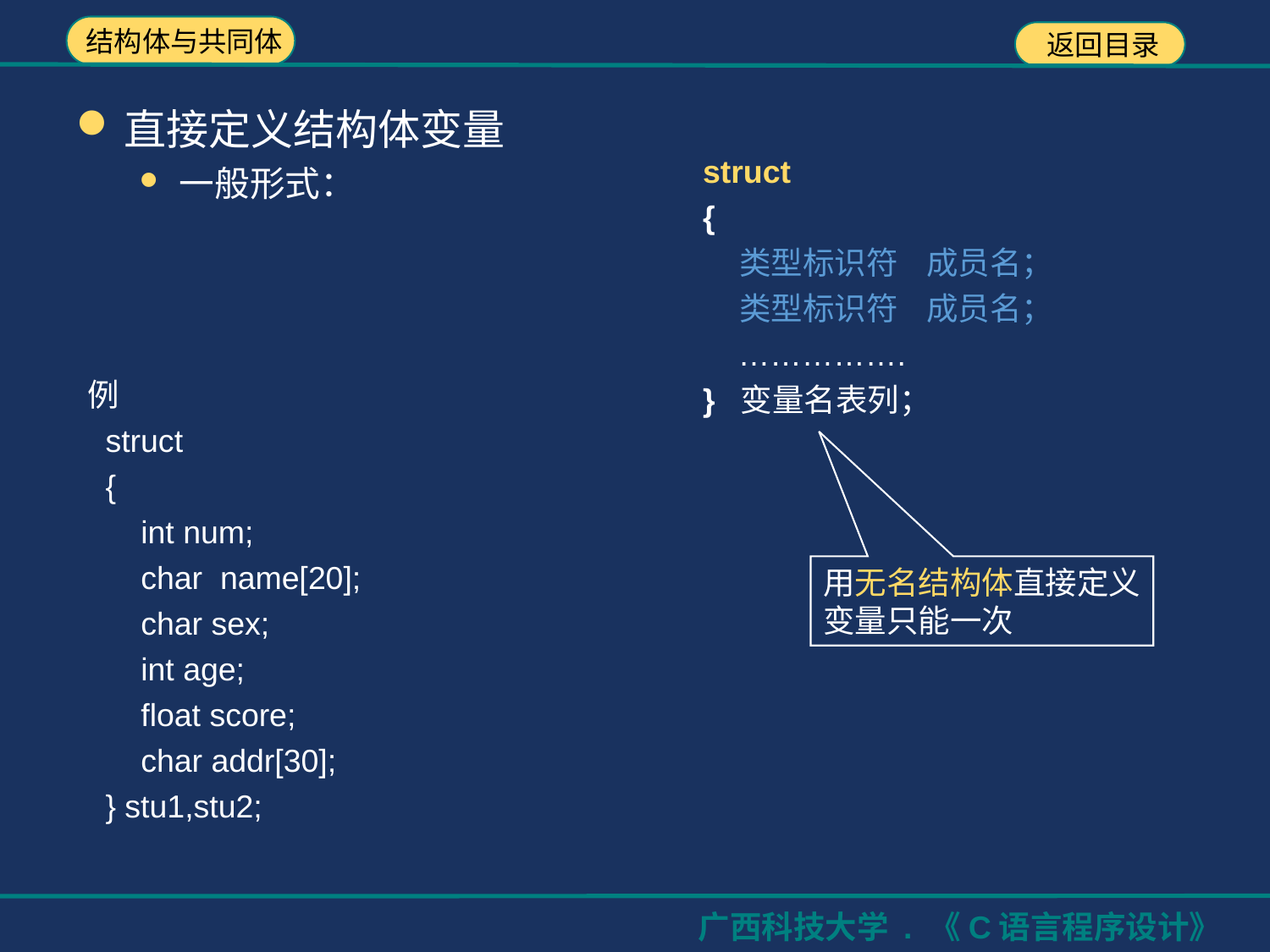

直接定义结构体变量
一般形式：
struct
{
    类型标识符    成员名；
    类型标识符    成员名；
    …………….
}  变量名表列；
例
  struct
  {
      int num;
      char  name[20];
      char sex;
      int age;
      float score;
      char addr[30];
  } stu1,stu2;
用无名结构体直接定义
变量只能一次